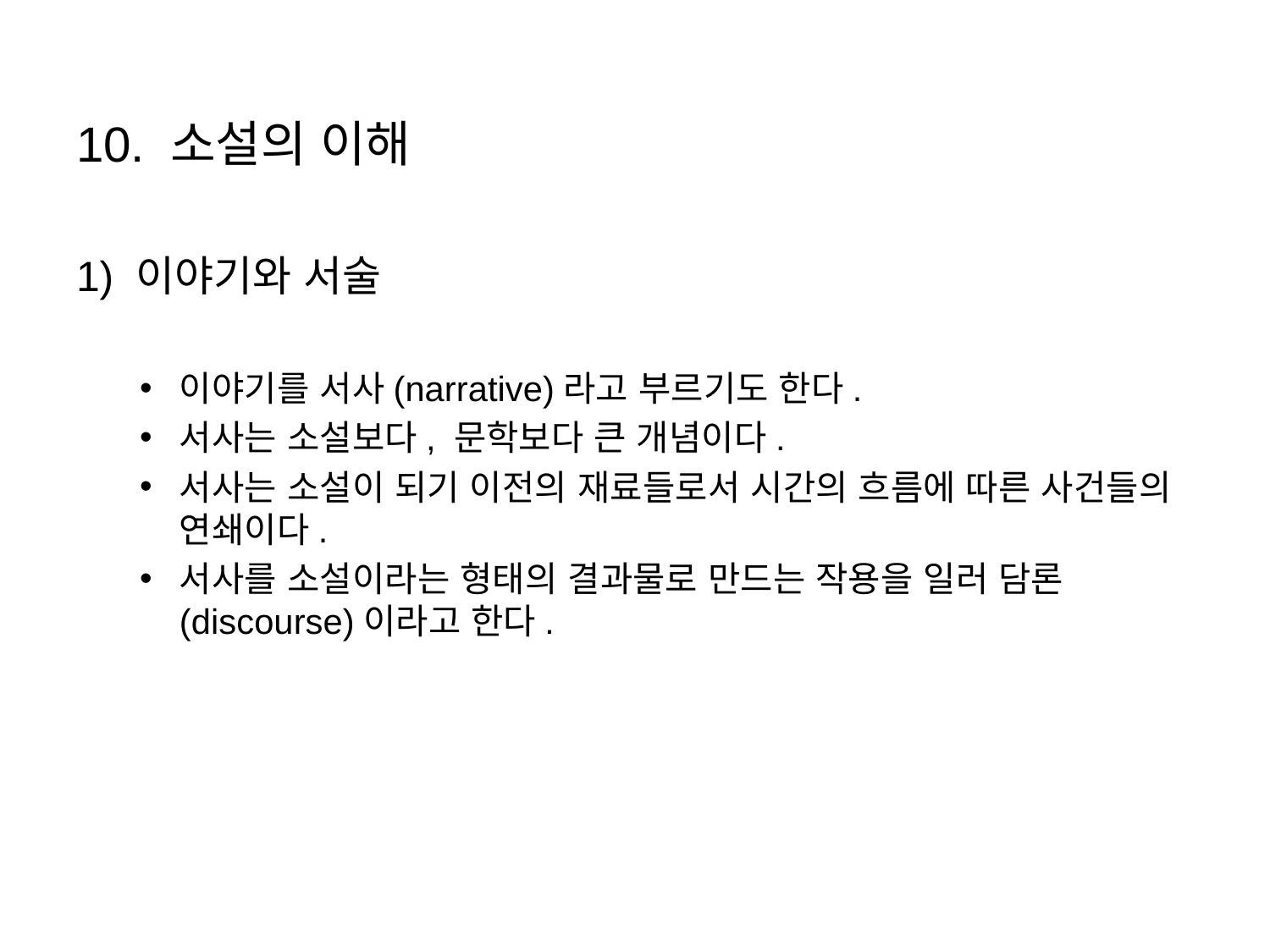

10. 소설의 이해

1) 이야기와 서술

이야기를 서사(narrative)라고 부르기도 한다.
서사는 소설보다, 문학보다 큰 개념이다.
서사는 소설이 되기 이전의 재료들로서 시간의 흐름에 따른 사건들의 연쇄이다.
서사를 소설이라는 형태의 결과물로 만드는 작용을 일러 담론(discourse)이라고 한다.